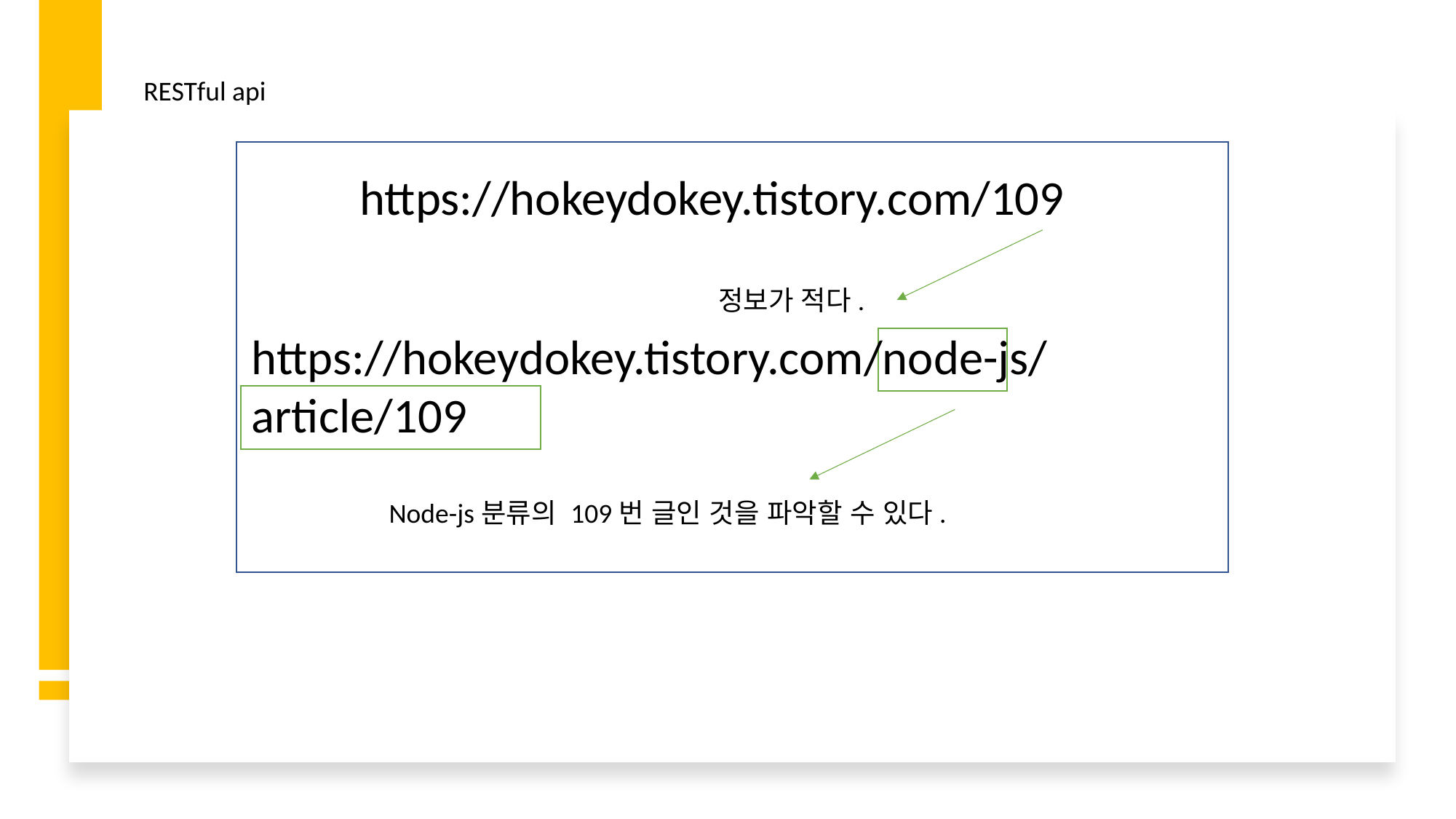

RESTful api

https://hokeydokey.tistory.com/109
정보가 적다.

https://hokeydokey.tistory.com/node-js/article/109

Node-js분류의 109번 글인 것을 파악할 수 있다.